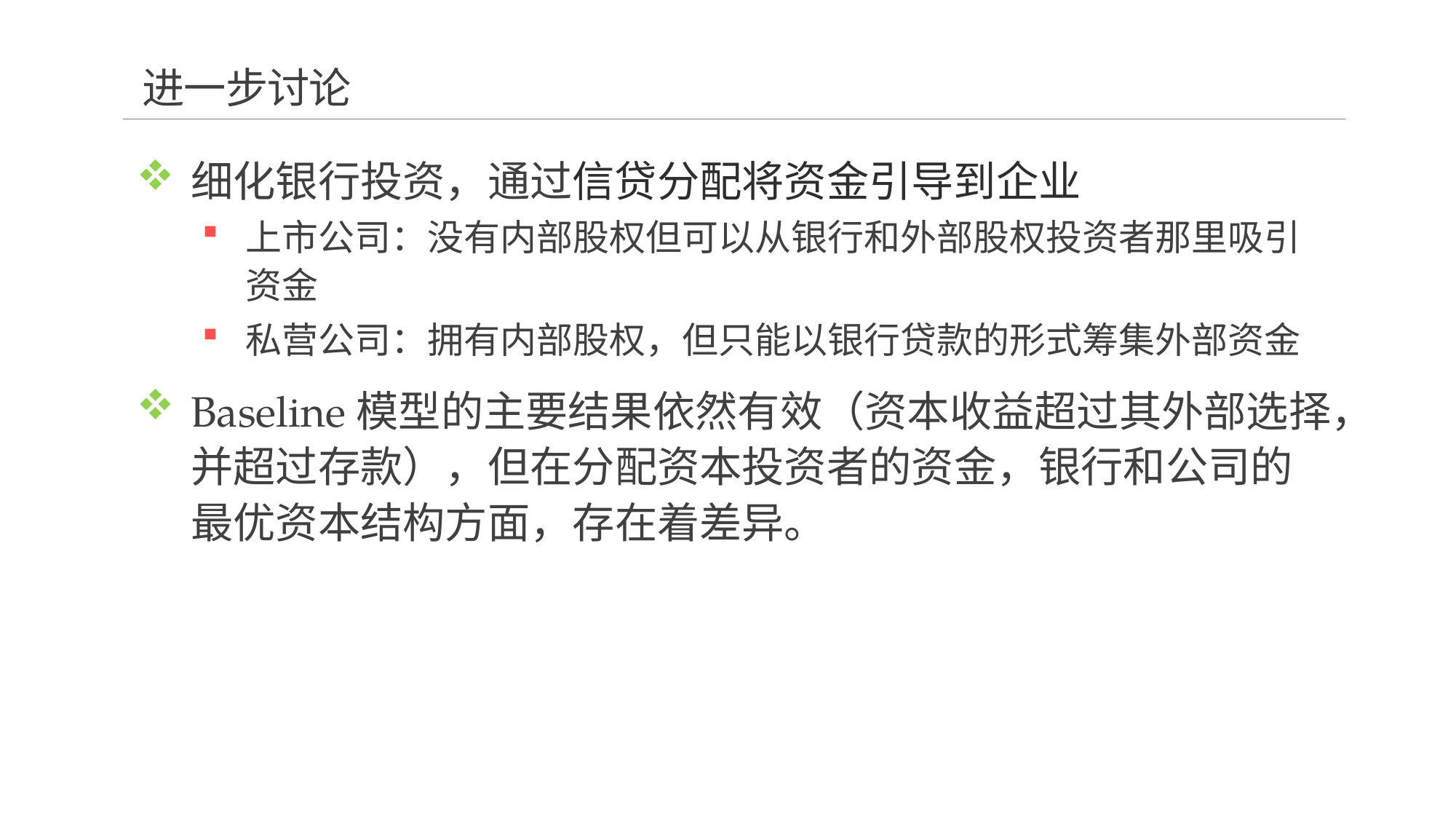

# 进一步讨论
细化银行投资，通过信贷分配将资金引导到企业
上市公司：没有内部股权但可以从银行和外部股权投资者那里吸引资金
私营公司：拥有内部股权，但只能以银行贷款的形式筹集外部资金
Baseline模型的主要结果依然有效（资本收益超过其外部选择，并超过存款），但在分配资本投资者的资金，银行和公司的最优资本结构方面，存在着差异。